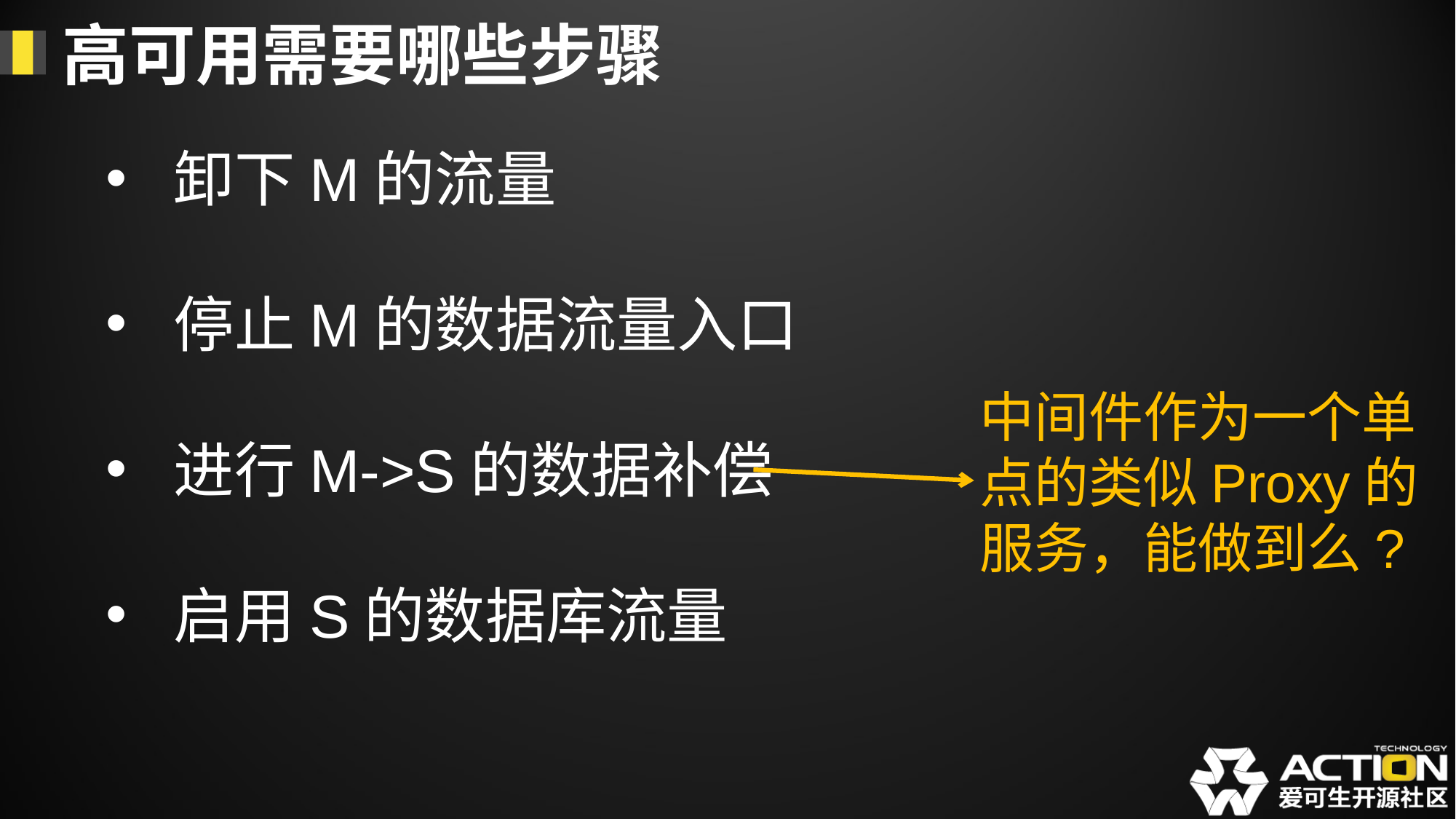

高可用需要哪些步骤
卸下M的流量

停止M的数据流量入口

进行M->S的数据补偿

启用S的数据库流量
中间件作为一个单点的类似Proxy的服务，能做到么?